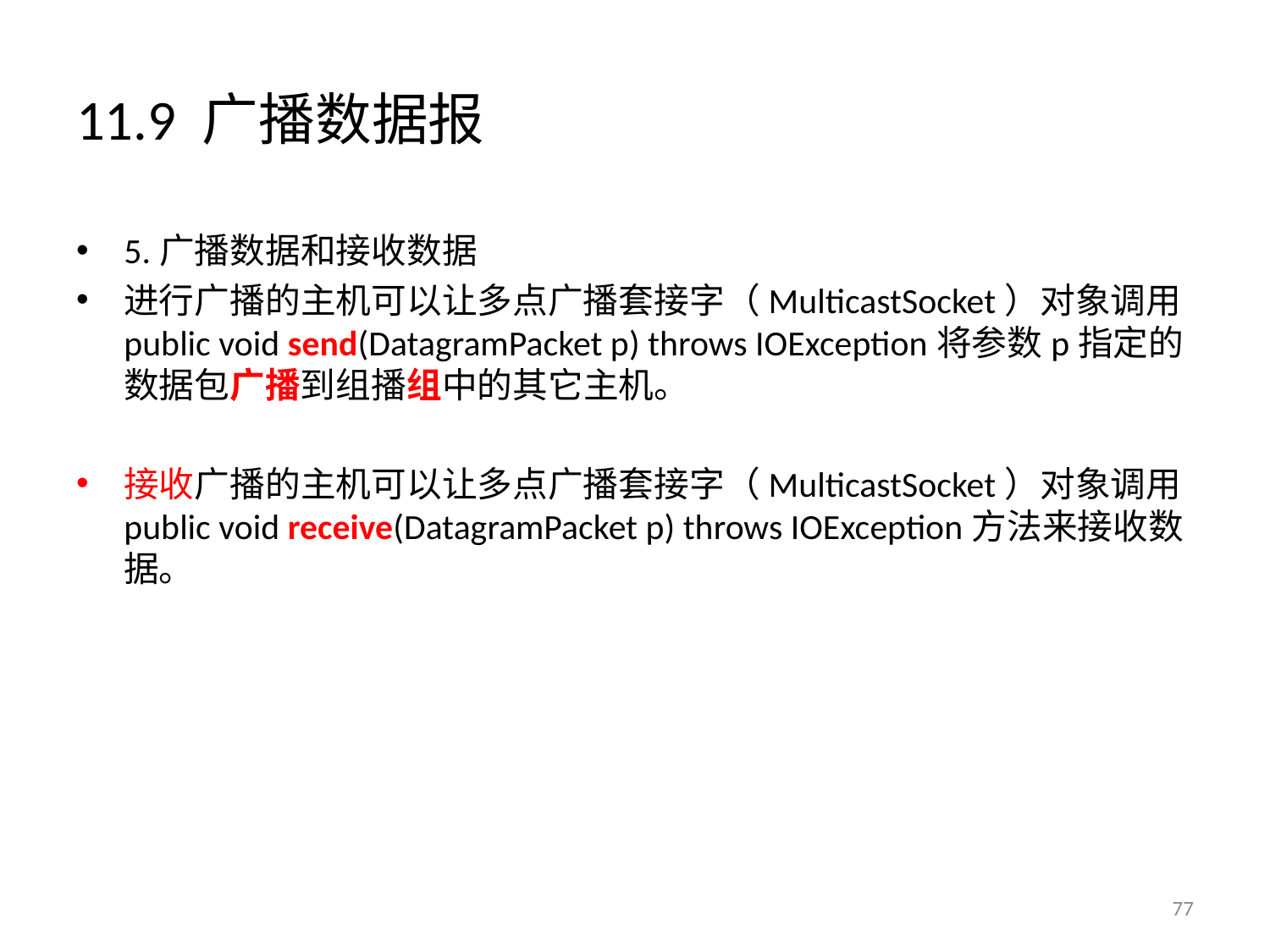

# 11.9 广播数据报
5.广播数据和接收数据
进行广播的主机可以让多点广播套接字（MulticastSocket）对象调用public void send(DatagramPacket p) throws IOException将参数p指定的数据包广播到组播组中的其它主机。

接收广播的主机可以让多点广播套接字（MulticastSocket）对象调用public void receive(DatagramPacket p) throws IOException方法来接收数据。
77